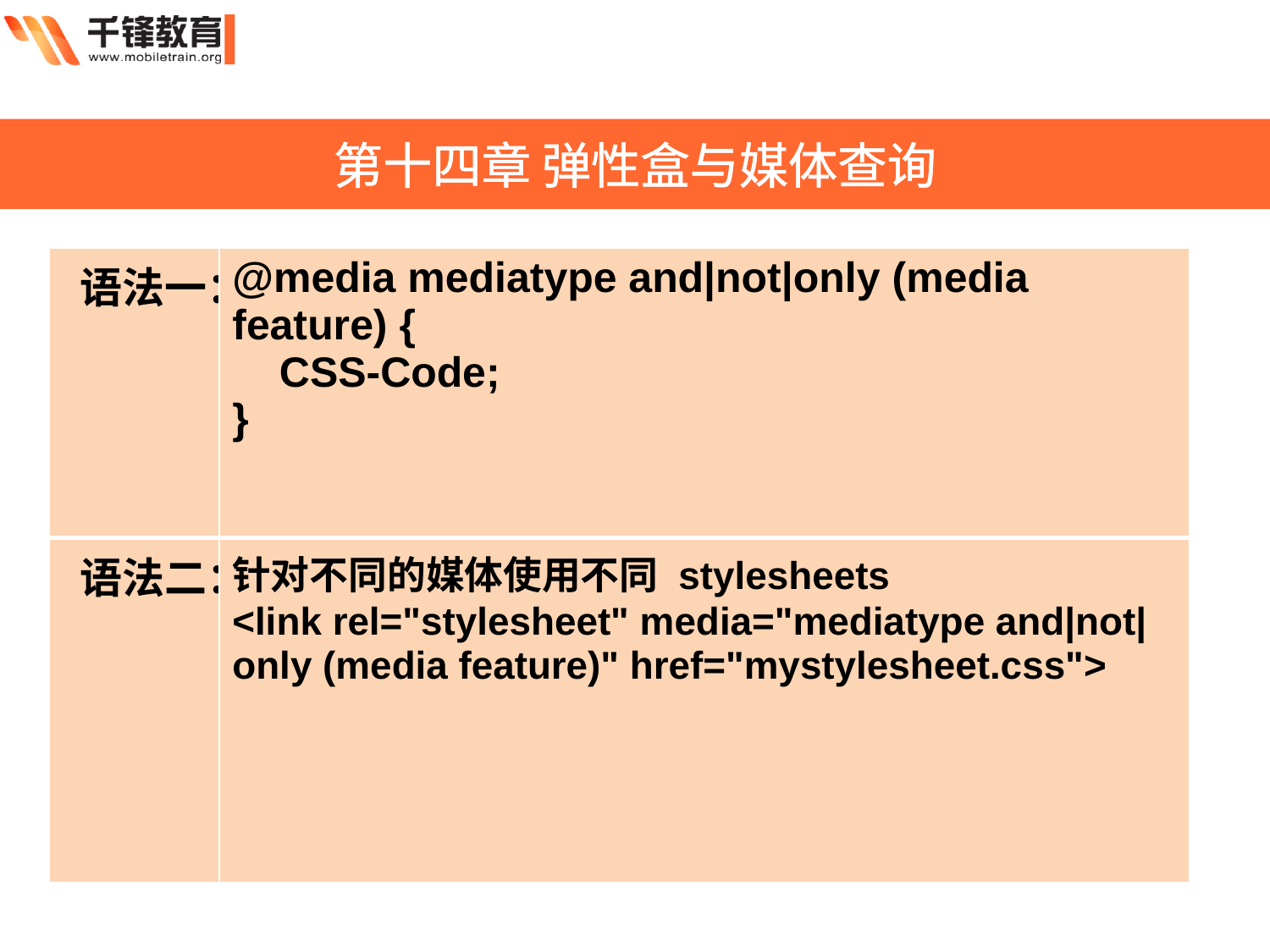

第十四章 弹性盒与媒体查询
| 语法一： | @media mediatype and|not|only (media feature) {     CSS-Code; } |
| --- | --- |
| 语法二： | 针对不同的媒体使用不同 stylesheets <link rel="stylesheet" media="mediatype and|not|only (media feature)" href="mystylesheet.css"> |